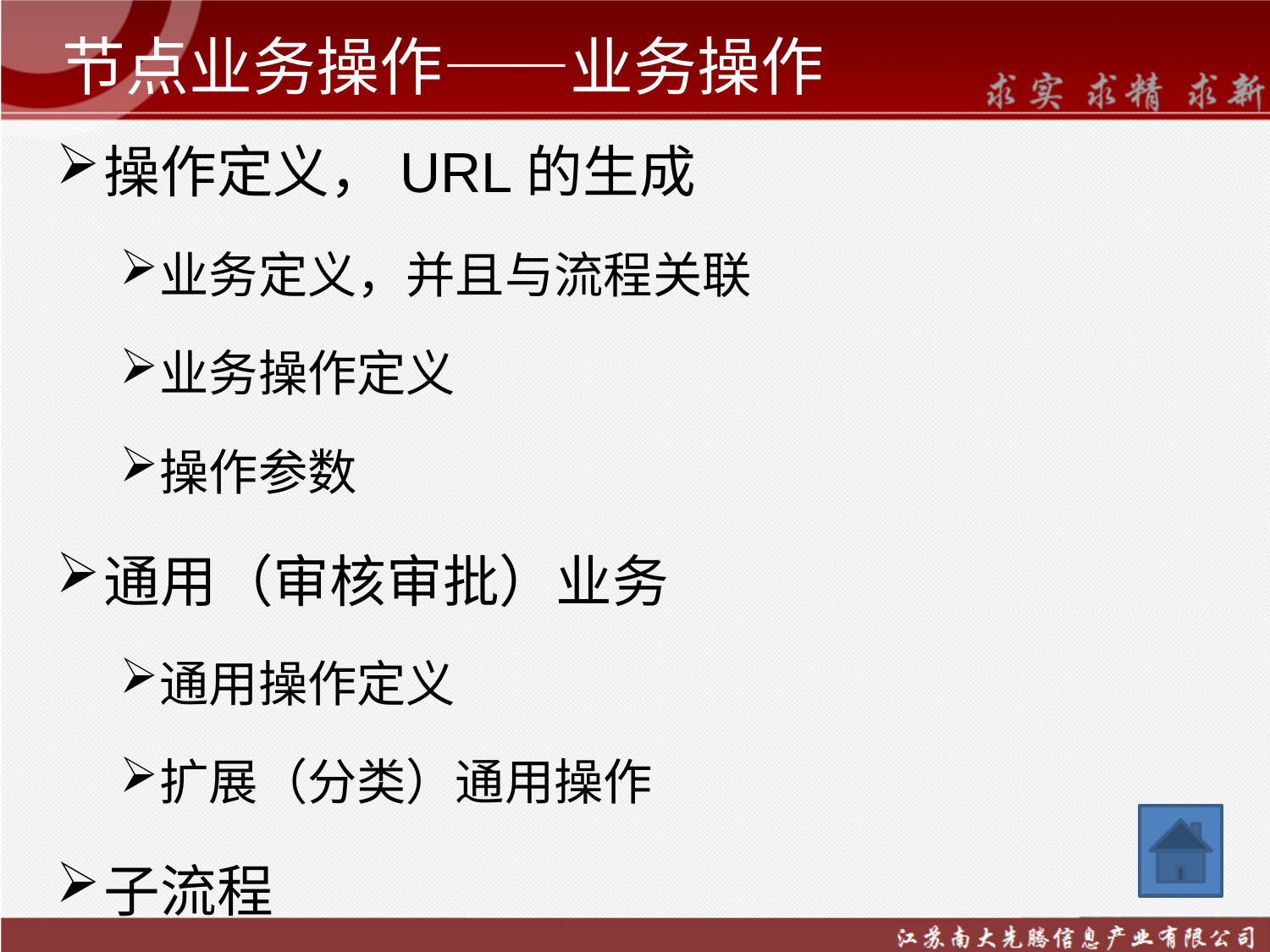

# 节点业务操作——业务操作
操作定义，URL的生成
业务定义，并且与流程关联
业务操作定义
操作参数
通用（审核审批）业务
通用操作定义
扩展（分类）通用操作
子流程